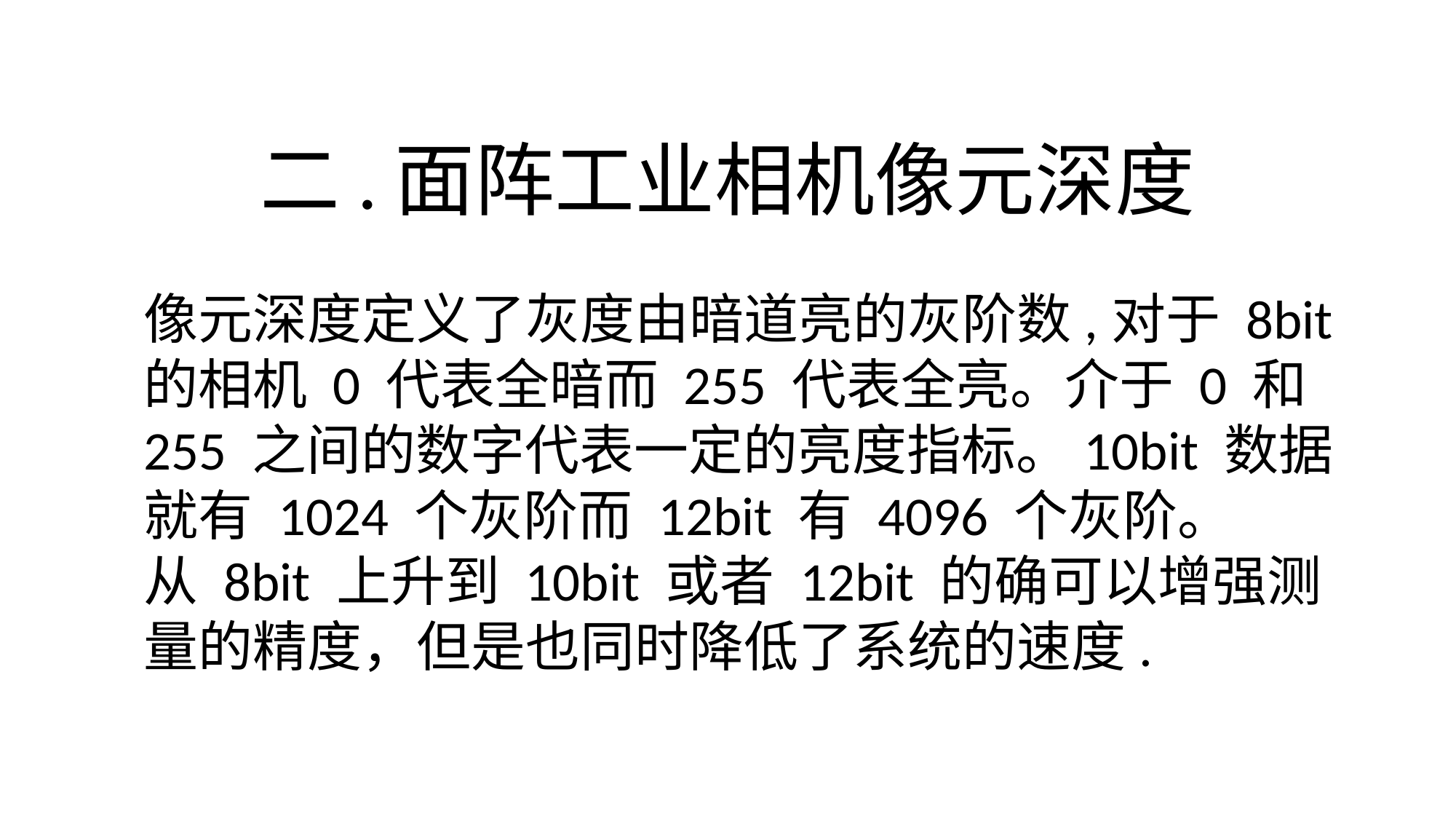

# 二.面阵工业相机像元深度
像元深度定义了灰度由暗道亮的灰阶数,对于 8bit 的相机 0 代表全暗而 255 代表全亮。介于 0 和 255 之间的数字代表一定的亮度指标。10bit 数据就有 1024 个灰阶而 12bit 有 4096 个灰阶。
从 8bit 上升到 10bit 或者 12bit 的确可以增强测量的精度，但是也同时降低了系统的速度.